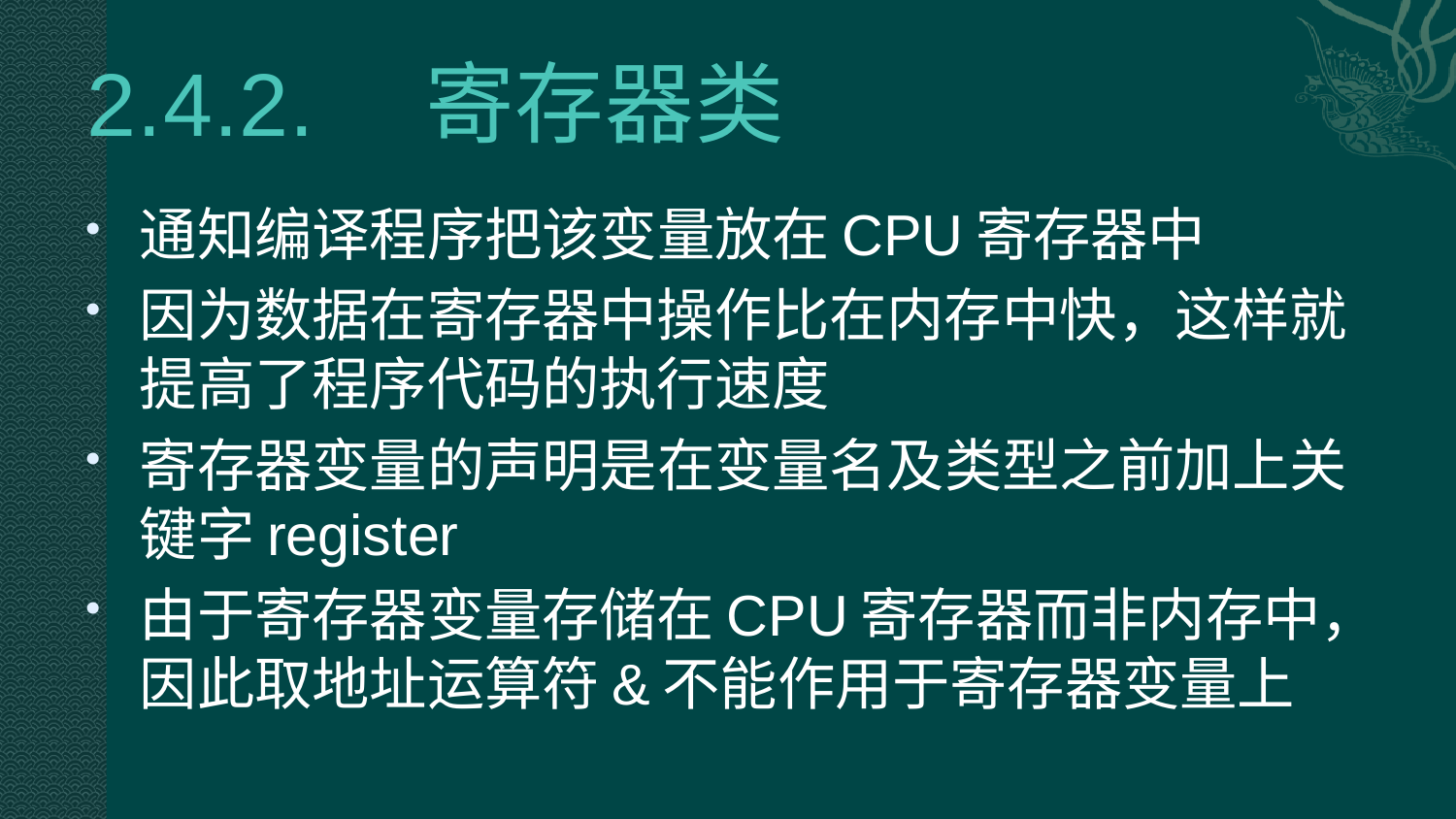

# 2.4.2.	 寄存器类
通知编译程序把该变量放在CPU寄存器中
因为数据在寄存器中操作比在内存中快，这样就提高了程序代码的执行速度
寄存器变量的声明是在变量名及类型之前加上关键字register
由于寄存器变量存储在CPU寄存器而非内存中，因此取地址运算符&不能作用于寄存器变量上